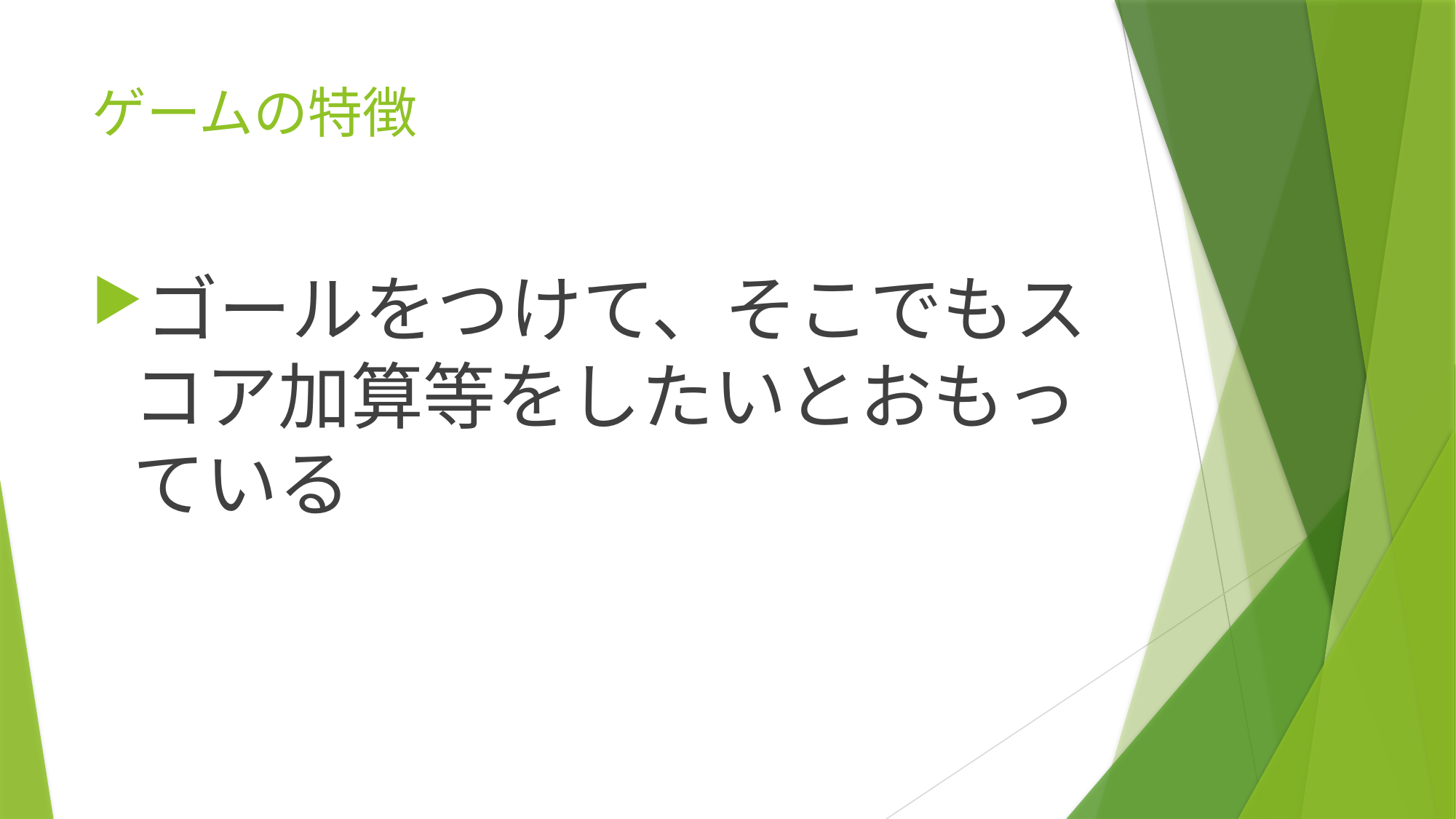

# ゲームの特徴
ゴールをつけて、そこでもスコア加算等をしたいとおもっている